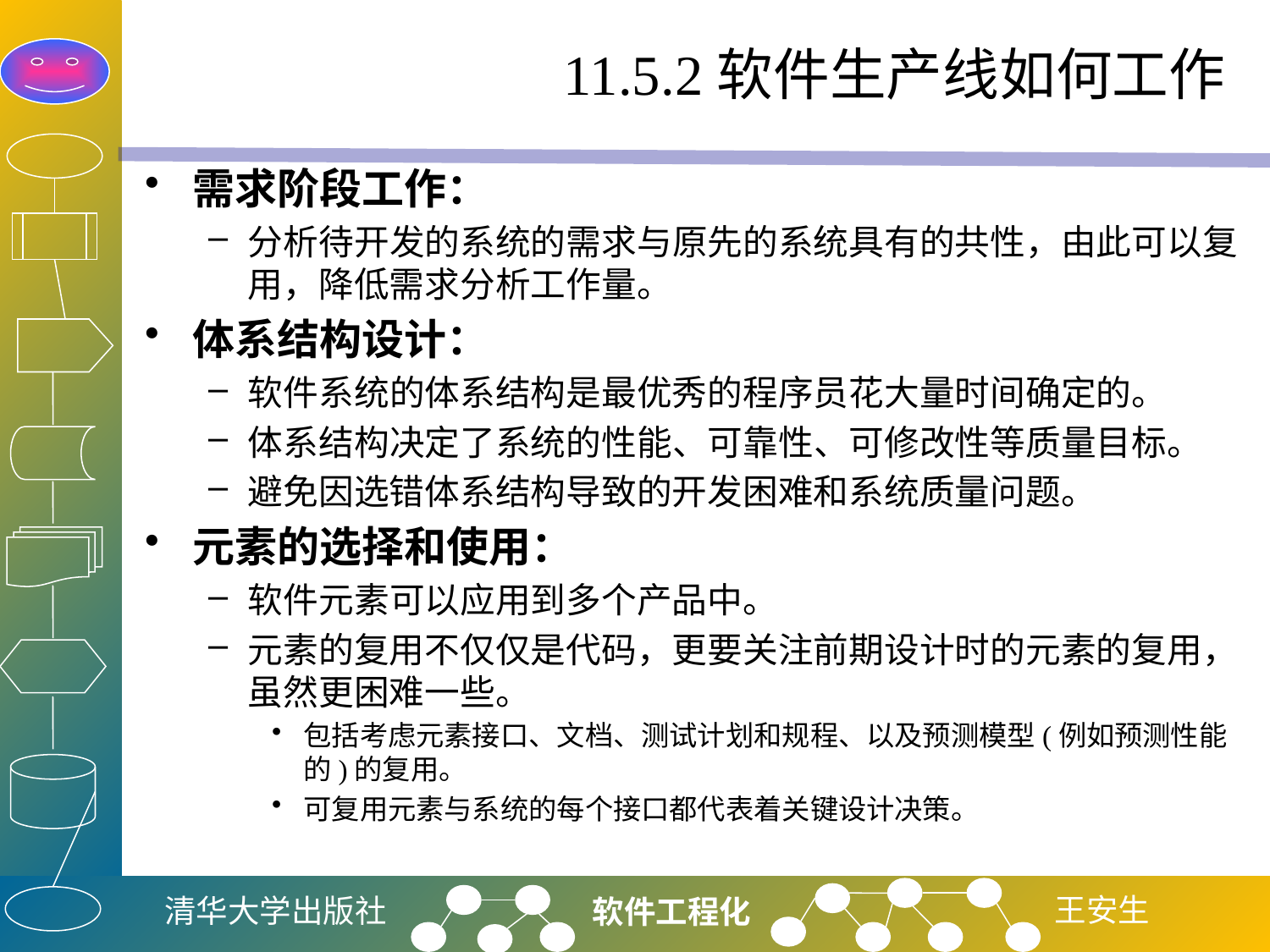

# 11.5.2软件生产线如何工作
需求阶段工作：
分析待开发的系统的需求与原先的系统具有的共性，由此可以复用，降低需求分析工作量。
体系结构设计：
软件系统的体系结构是最优秀的程序员花大量时间确定的。
体系结构决定了系统的性能、可靠性、可修改性等质量目标。
避免因选错体系结构导致的开发困难和系统质量问题。
元素的选择和使用：
软件元素可以应用到多个产品中。
元素的复用不仅仅是代码，更要关注前期设计时的元素的复用，虽然更困难一些。
包括考虑元素接口、文档、测试计划和规程、以及预测模型(例如预测性能的)的复用。
可复用元素与系统的每个接口都代表着关键设计决策。